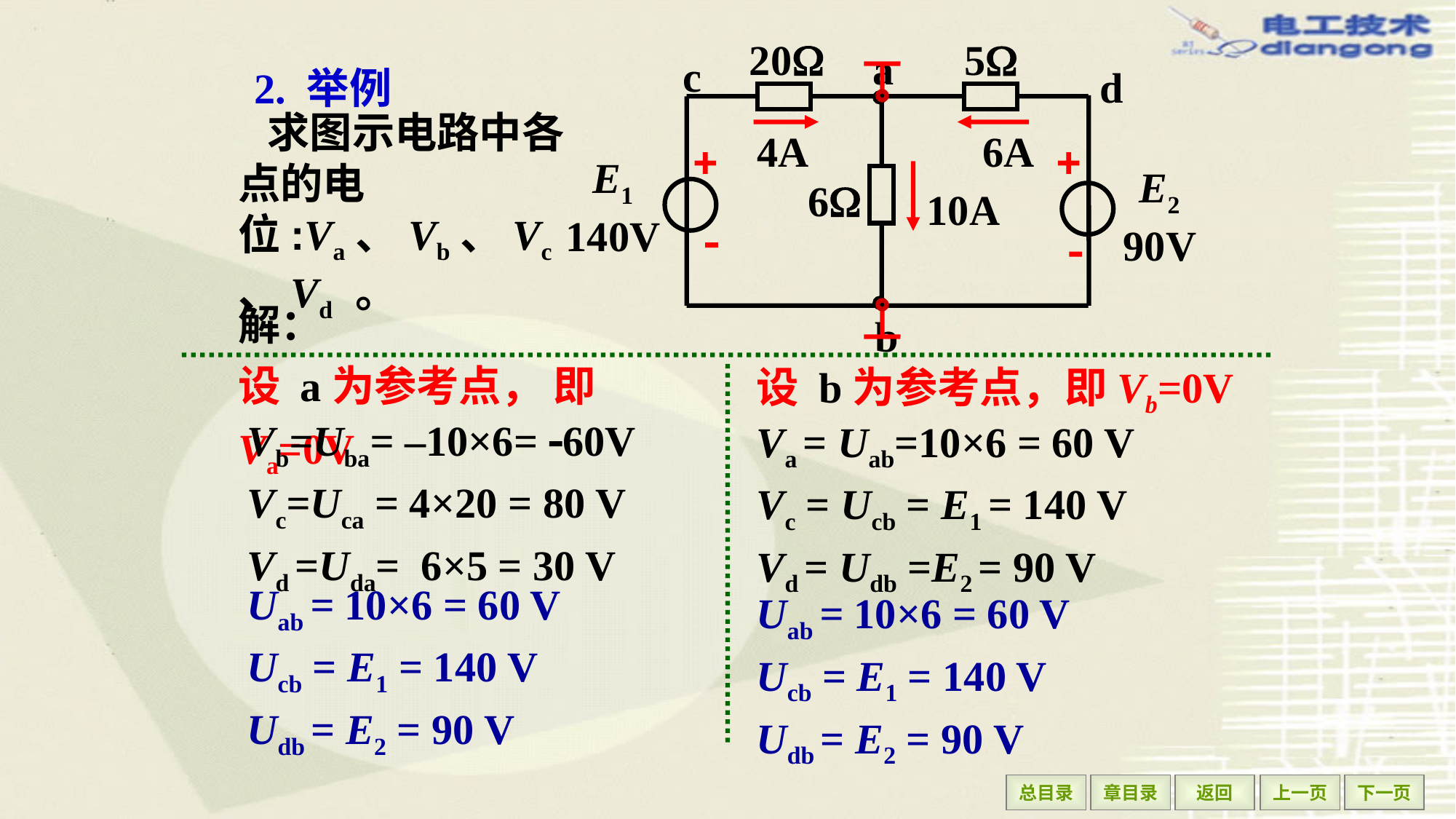

20Ω
5Ω
c
d

4A
6A

+
+
E1
140V
E2
90V

6Ω
10A

 −
 −

a
2. 举例

  求图示电路中各点的电位:Va、Vb、Vc、Vd  。
解：
设 a为参考点， 即Va=0V

b

设 b为参考点，即Vb=0V

Vb=Uba= –10×6= −60V
Vc=Uca = 4×20 = 80 V
Vd =Uda=  6×5 = 30 V
Va = Uab=10×6 = 60 V
Vc = Ucb = E1 = 140 V
Vd = Udb =E2 = 90 V
Uab = 10×6 = 60 V
Ucb = E1 = 140 V
Udb = E2 = 90 V
Uab = 10×6 = 60 V
Ucb = E1 = 140 V
Udb = E2 = 90 V